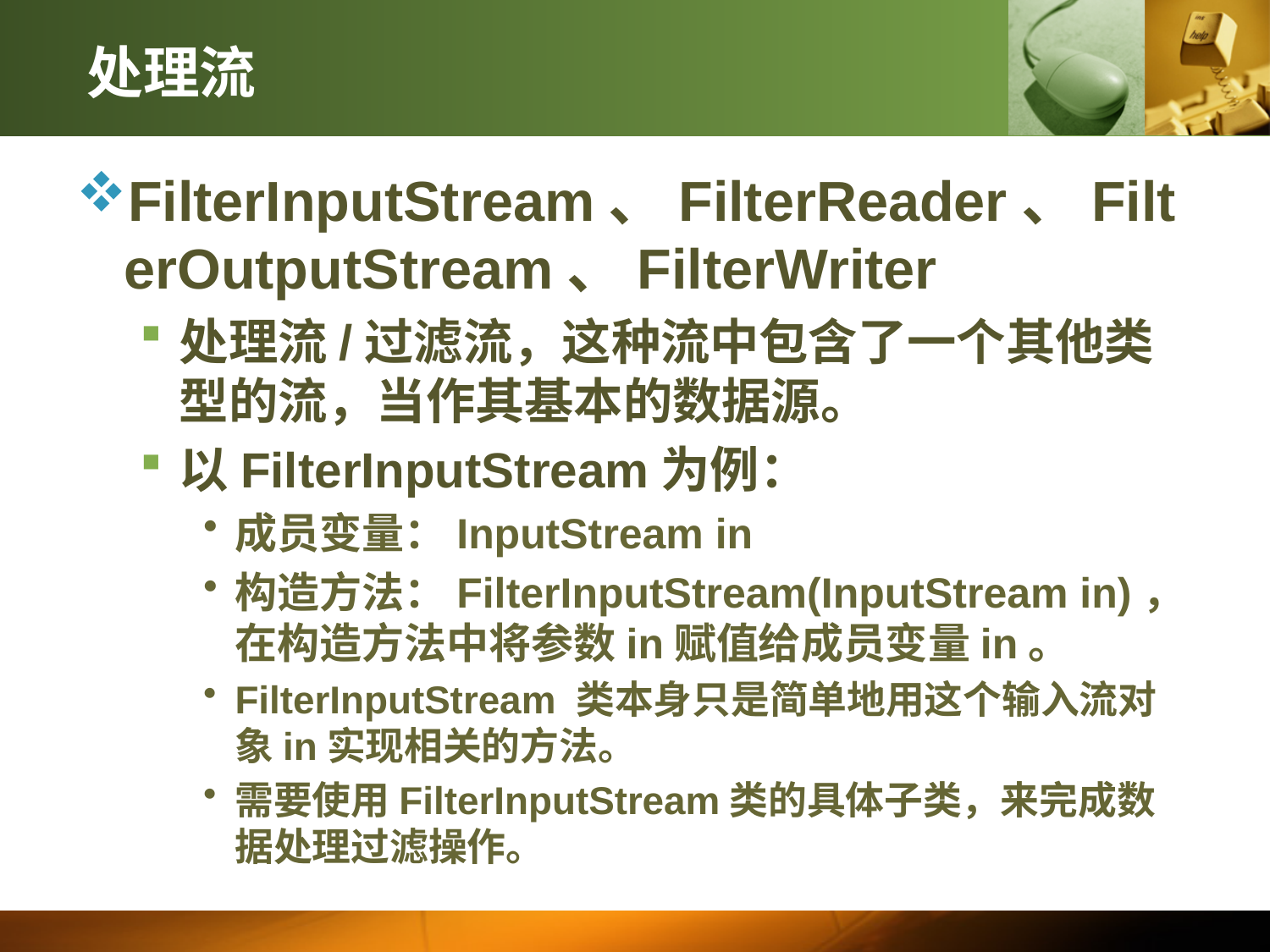

# 处理流
FilterInputStream、FilterReader、FilterOutputStream、FilterWriter
处理流/过滤流，这种流中包含了一个其他类型的流，当作其基本的数据源。
以FilterInputStream为例：
成员变量：InputStream in
构造方法：FilterInputStream(InputStream in)，在构造方法中将参数in赋值给成员变量in。
FilterInputStream 类本身只是简单地用这个输入流对象in实现相关的方法。
需要使用FilterInputStream类的具体子类，来完成数据处理过滤操作。